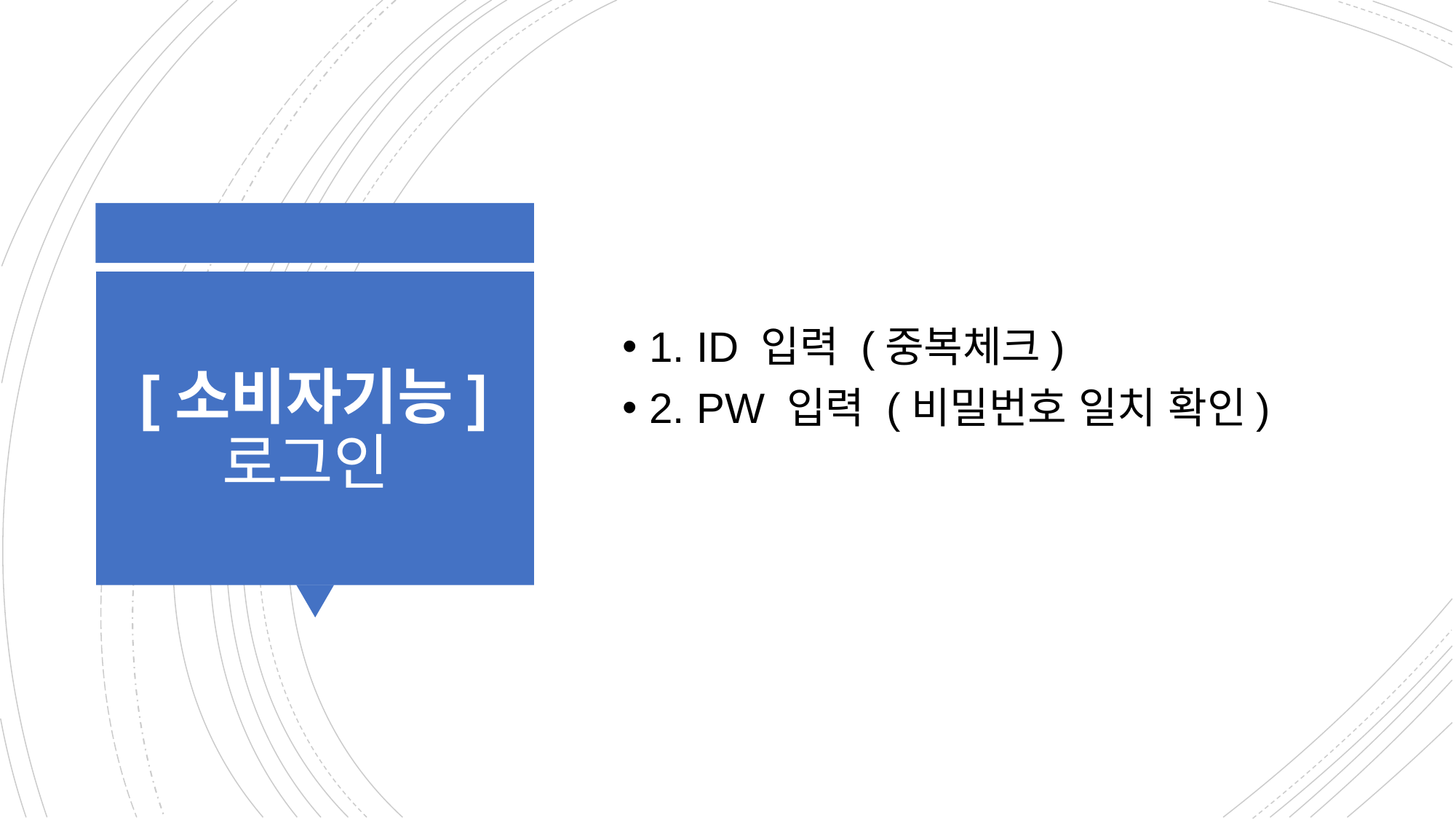

1. ID 입력 (중복체크)
2. PW 입력 (비밀번호 일치 확인)

# [소비자기능] 로그인